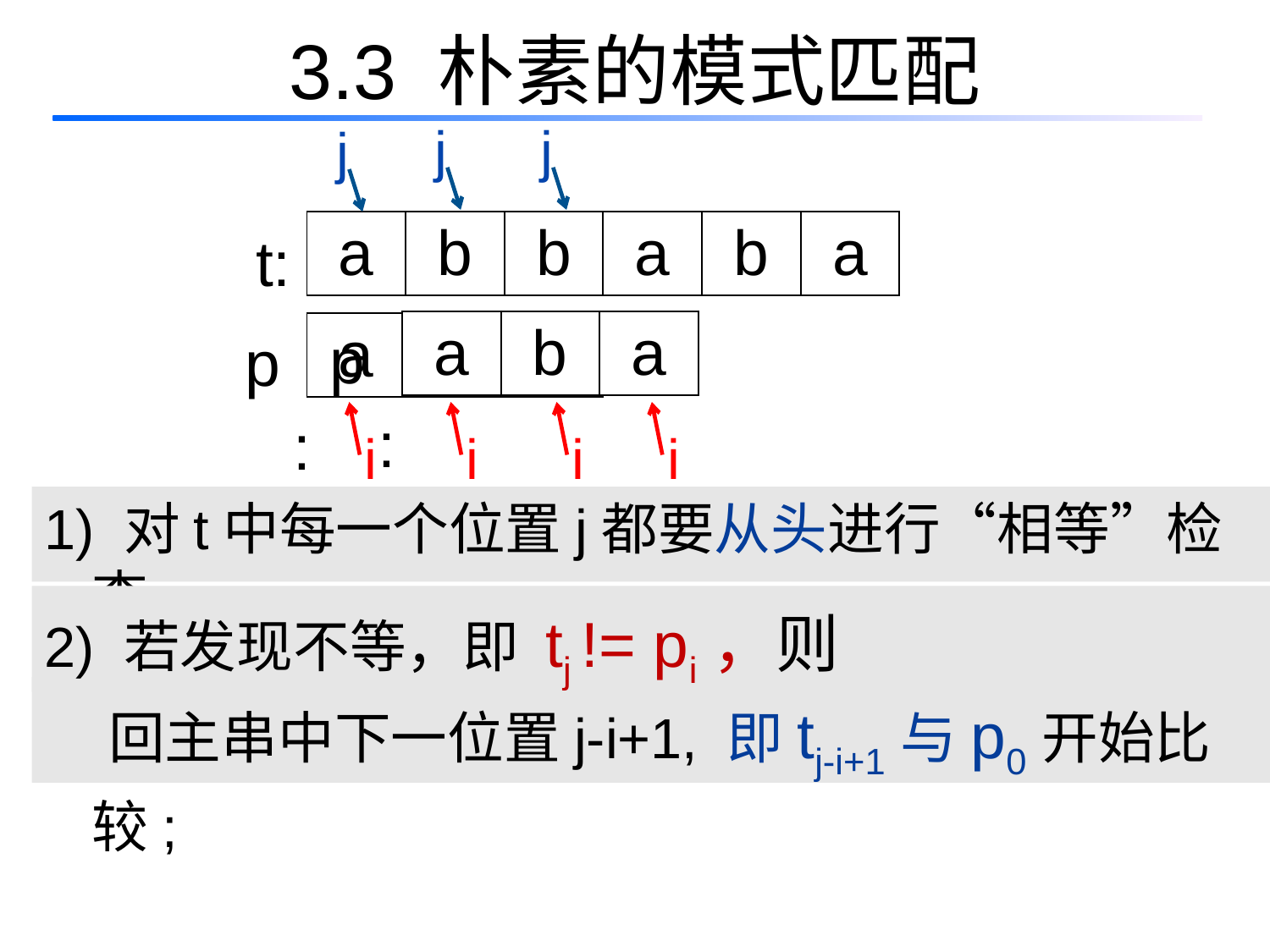

# 3.3 朴素的模式匹配

j
j
j
t:
| a | b | b | a | b | a |
| --- | --- | --- | --- | --- | --- |
p:
p:
| a | b | a |
| --- | --- | --- |
| a | b | a |
| --- | --- | --- |
i
i
i
i
1) 对t中每一个位置j都要从头进行“相等”检查;
2) 若发现不等，即 tj != pi，则
    回主串中下一位置j-i+1, 即tj-i+1与p0开始比较;